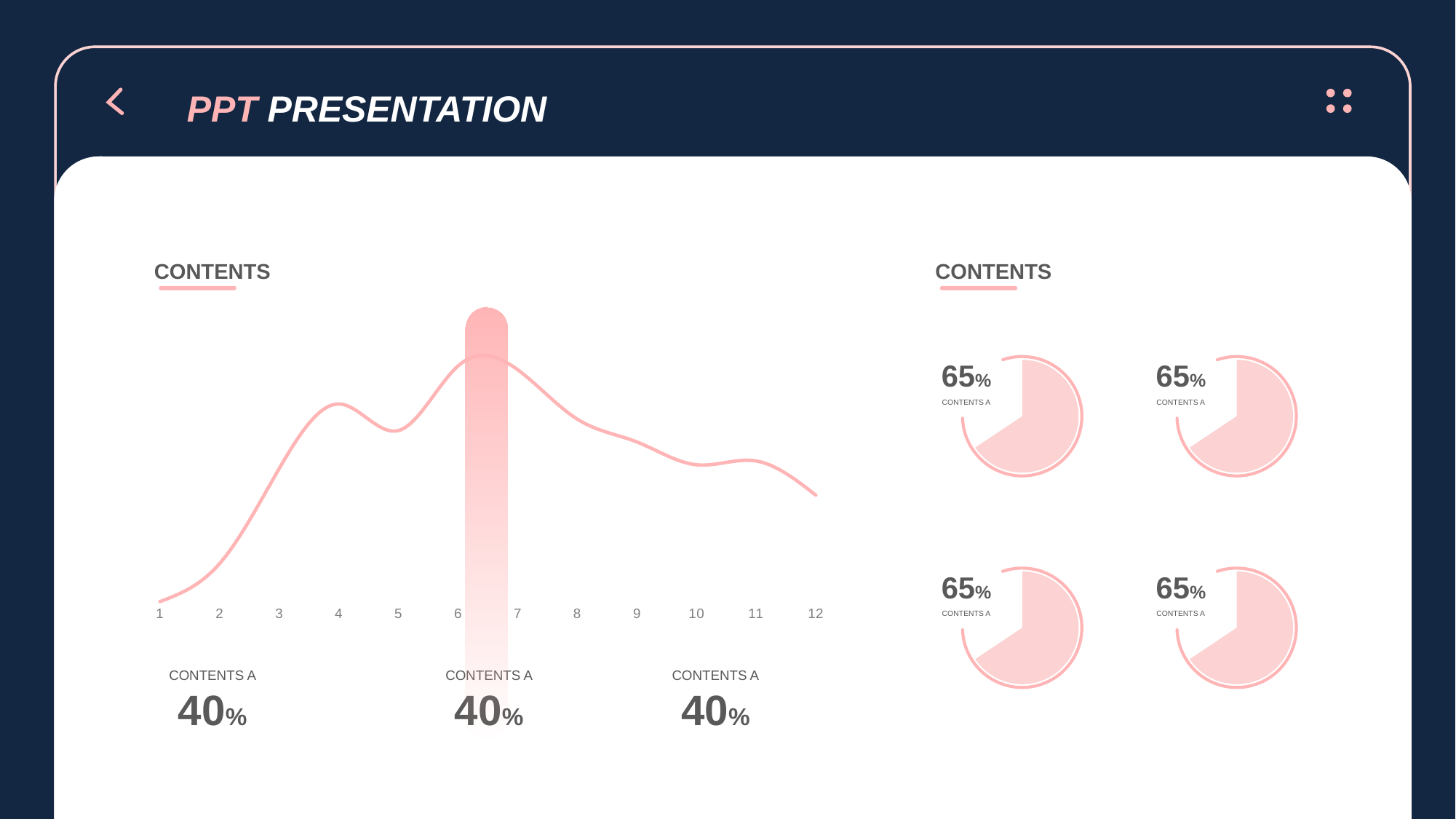

PPT PRESENTATION

CONTENTS
CONTENTS

### Chart

| Category | 계열 1 |
|---|---|
| 1 | 0.0 |
| 2 | 1.0 |
| 3 | 3.5 |
| 4 | 5.2 |
| 5 | 4.5 |
| 6 | 6.2 |
| 7 | 6.1 |
| 8 | 4.8 |
| 9 | 4.2 |
| 10 | 3.6 |
| 11 | 3.7 |
| 12 | 2.8 |
65%
CONTENTS A
65%
CONTENTS A

65%
CONTENTS A
65%
CONTENTS A

CONTENTS A
40%
CONTENTS A
40%
CONTENTS A
40%